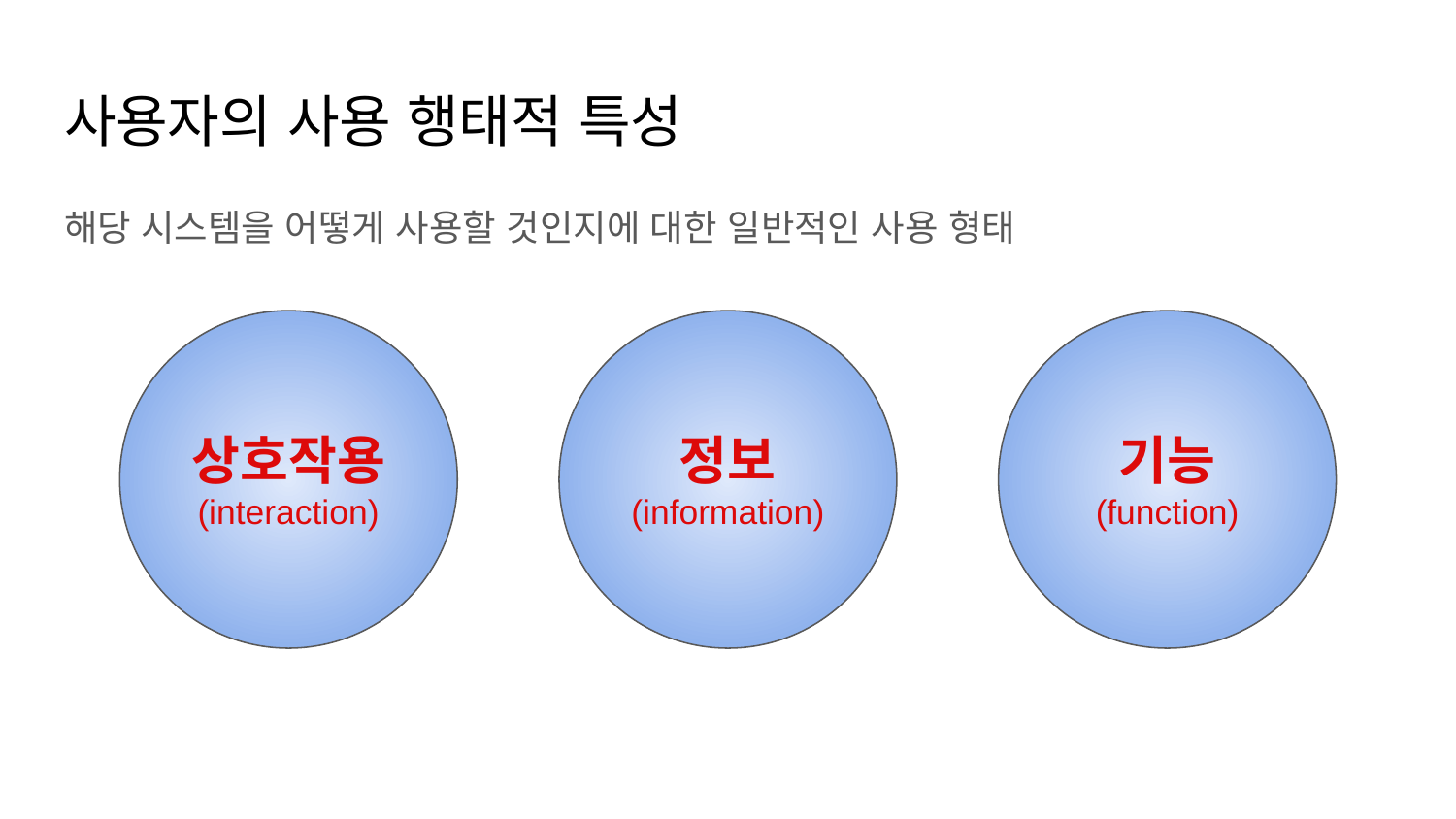

# 사용자의 사용 행태적 특성
해당 시스템을 어떻게 사용할 것인지에 대한 일반적인 사용 형태
상호작용
(interaction)
정보
(information)
기능
(function)